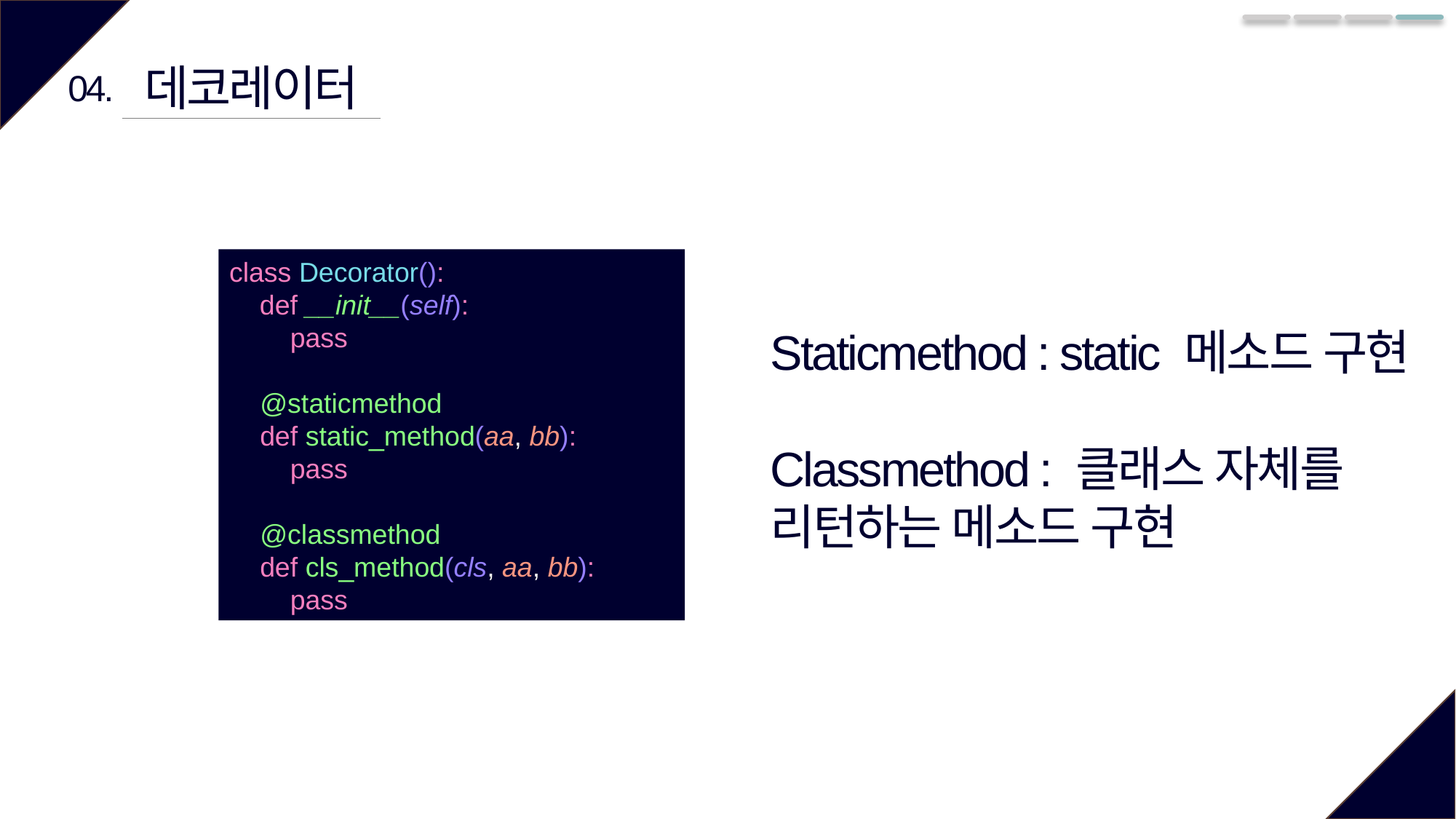

데코레이터
04.
class Decorator():
    def __init__(self):
        pass
    @staticmethod
    def static_method(aa, bb):
        pass
    @classmethod
    def cls_method(cls, aa, bb):
        pass
Staticmethod : static 메소드 구현

Classmethod : 클래스 자체를
리턴하는 메소드 구현